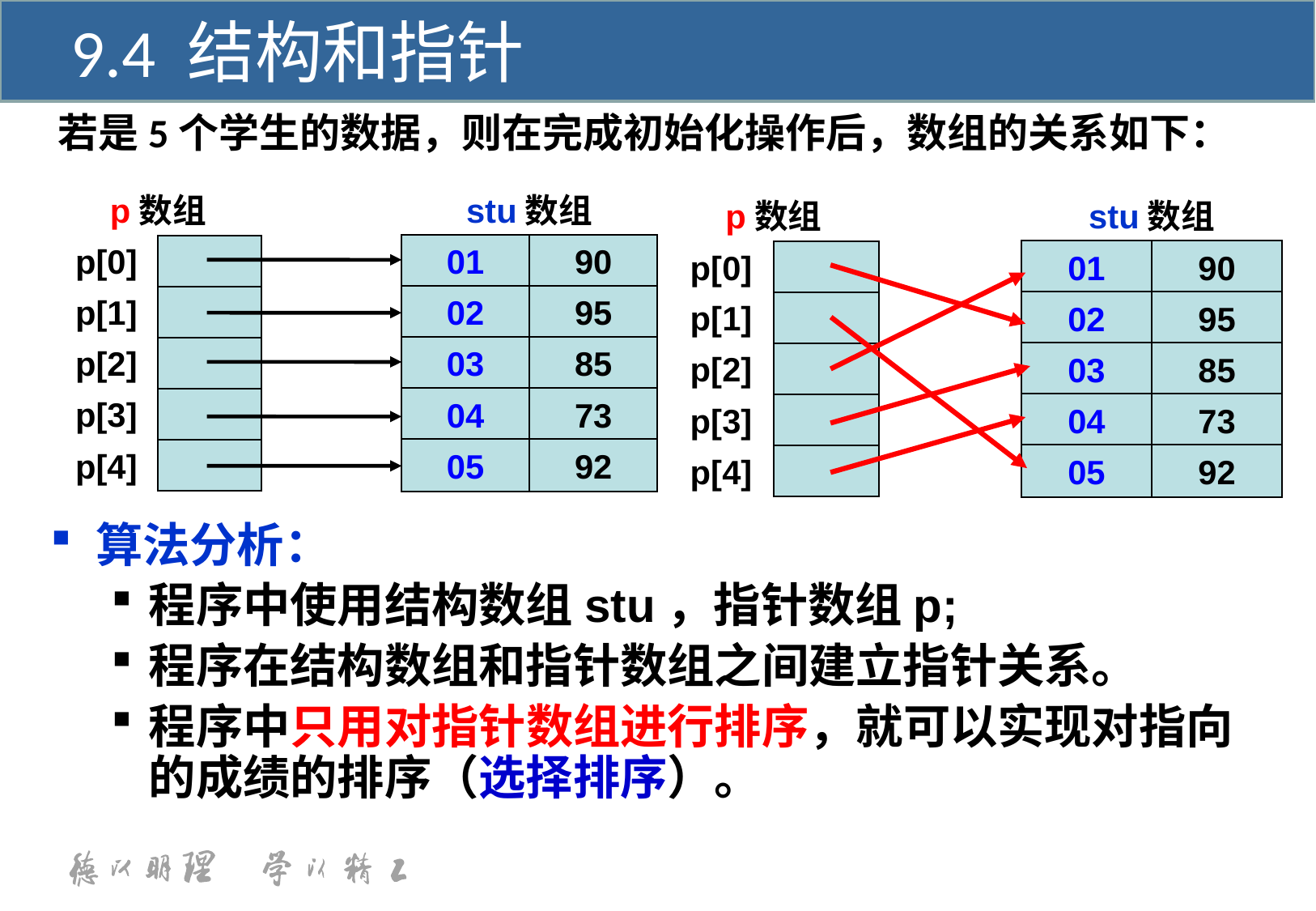

9.4 结构和指针
	若是5个学生的数据，则在完成初始化操作后，数组的关系如下：
stu数组
p数组
01
90

p[0]

02
95

p[1]

03
85

p[2]

04
73

p[3]

05
92

p[4]

stu数组
p数组
01
90

p[0]
02
95

p[1]
03
85

p[2]
04
73

p[3]
05
92

p[4]

算法分析：
程序中使用结构数组stu，指针数组p;
程序在结构数组和指针数组之间建立指针关系。
程序中只用对指针数组进行排序，就可以实现对指向的成绩的排序（选择排序）。
75